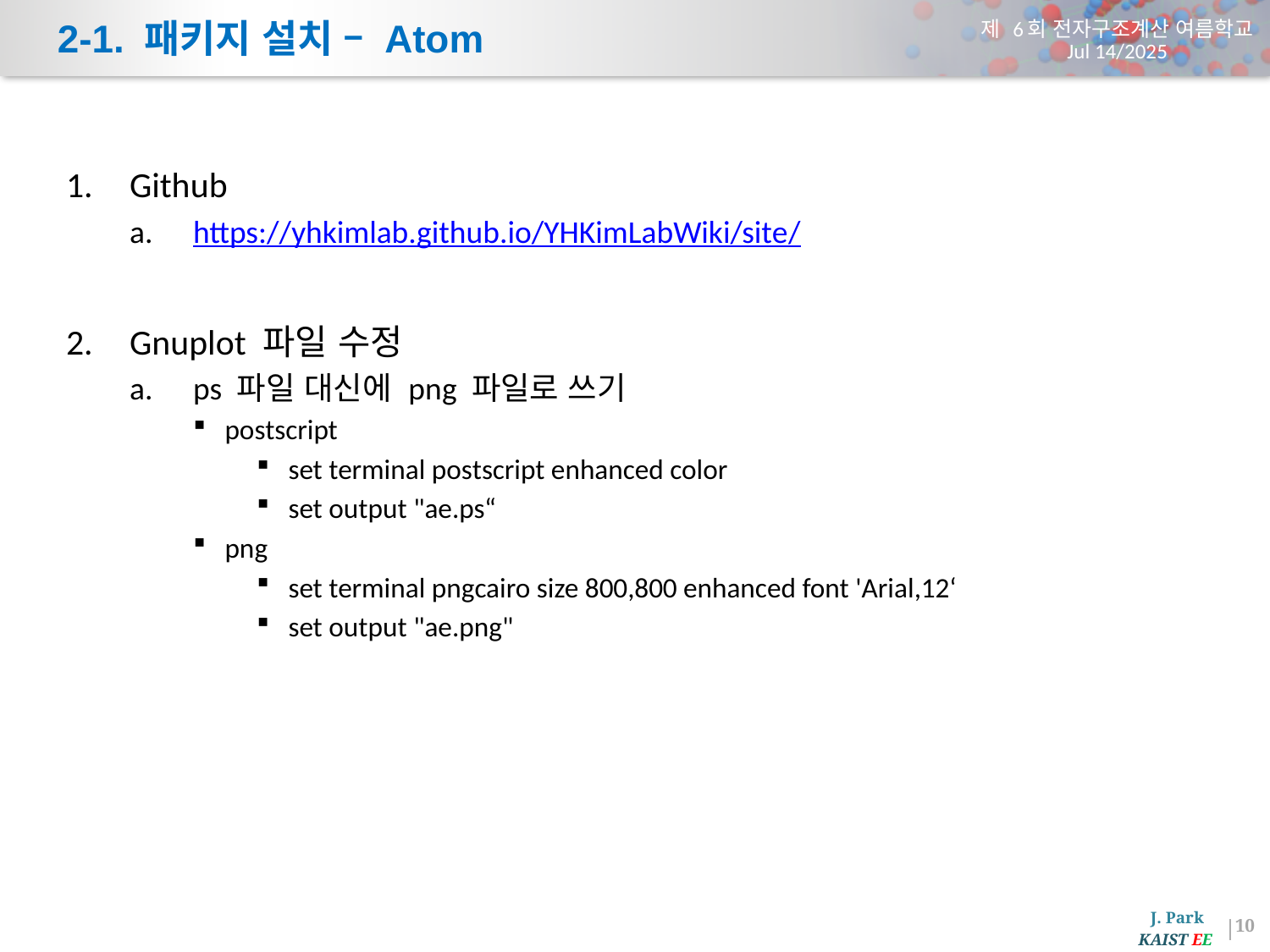

# 2-1. 패키지 설치 – Atom
Github
https://yhkimlab.github.io/YHKimLabWiki/site/

Gnuplot 파일 수정
ps 파일 대신에 png 파일로 쓰기
postscript
set terminal postscript enhanced color
set output "ae.ps“
png
set terminal pngcairo size 800,800 enhanced font 'Arial,12‘
set output "ae.png"